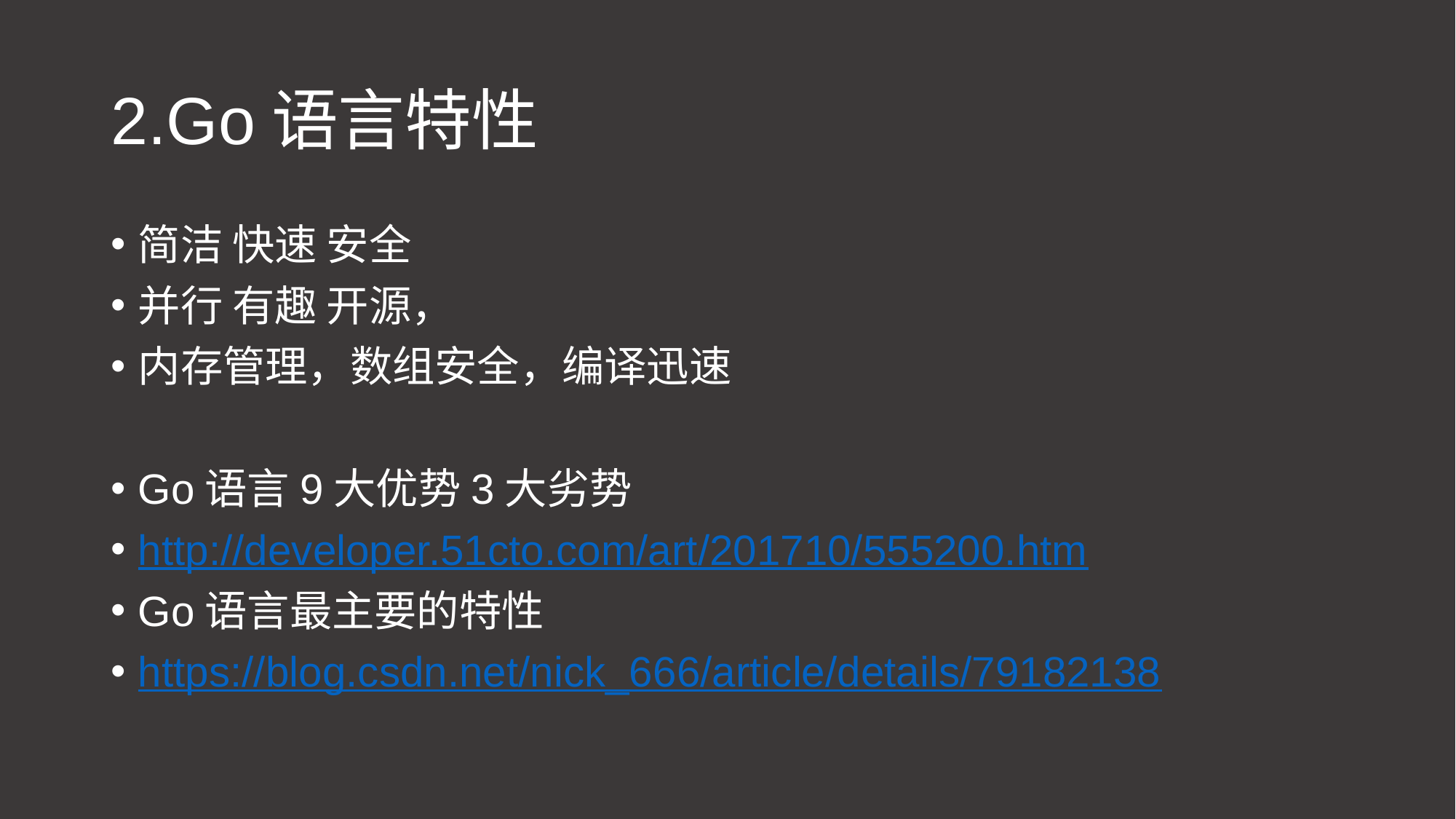

# 2.Go语言特性
简洁 快速 安全
并行 有趣 开源，
内存管理，数组安全，编译迅速

Go语言9大优势3大劣势
http://developer.51cto.com/art/201710/555200.htm
Go语言最主要的特性
https://blog.csdn.net/nick_666/article/details/79182138